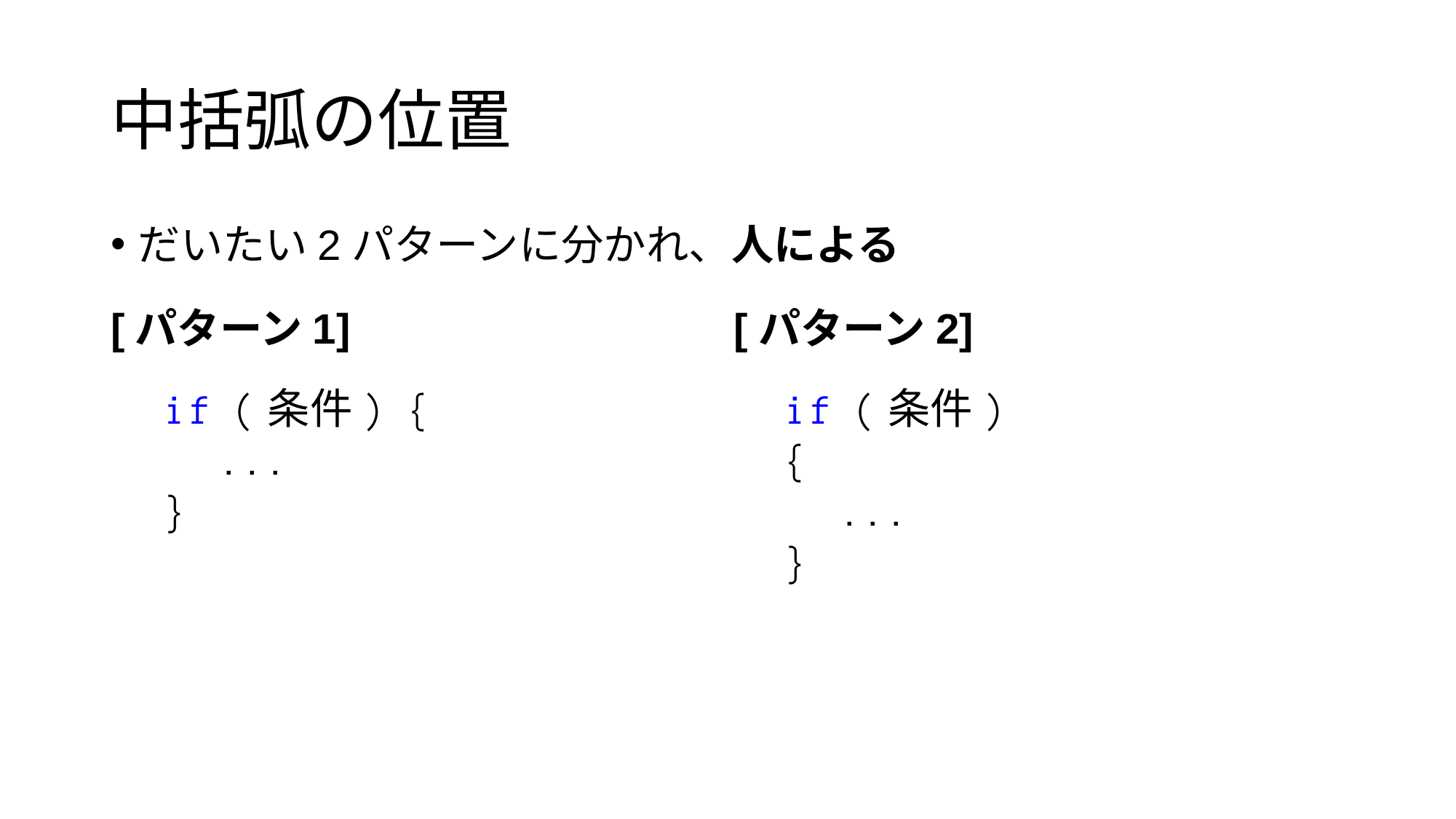

# 中括弧の位置
だいたい2パターンに分かれ、人による

[パターン1]
[パターン2]
if (条件) {
...
}
if (条件)
{
...
}